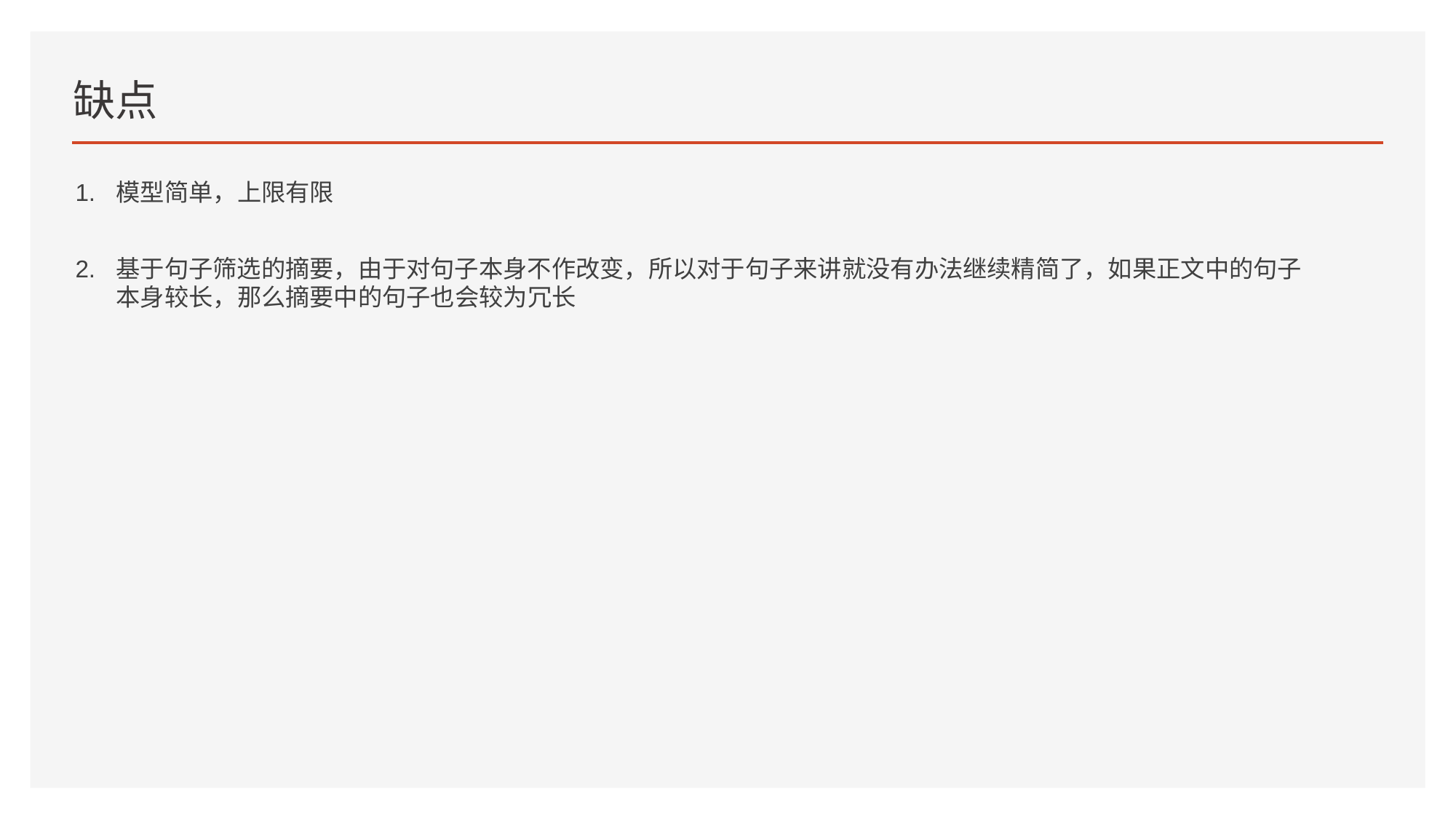

# 缺点
模型简单，上限有限

基于句子筛选的摘要，由于对句子本身不作改变，所以对于句子来讲就没有办法继续精简了，如果正文中的句子本身较长，那么摘要中的句子也会较为冗长